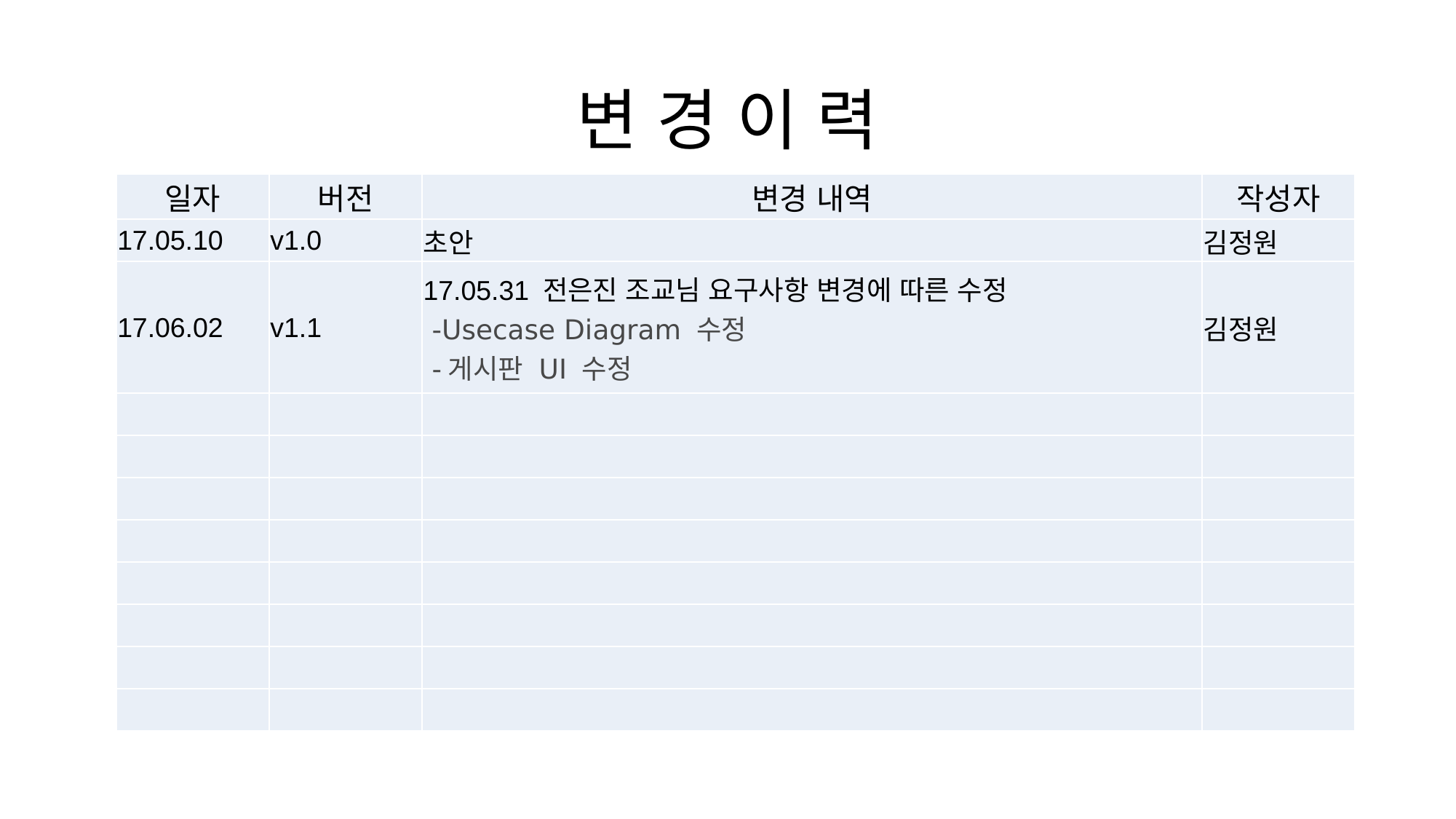

# 변 경 이 력
| 일자 | 버전 | 변경 내역 | 작성자 |
| --- | --- | --- | --- |
| 17.05.10 | v1.0 | 초안 | 김정원 |
| 17.06.02 | v1.1 | 17.05.31 전은진 조교님 요구사항 변경에 따른 수정 -Usecase Diagram 수정 -게시판 UI 수정 | 김정원 |
|  |  |  |  |
|  |  |  |  |
|  |  |  |  |
|  |  |  |  |
|  |  |  |  |
|  |  |  |  |
|  |  |  |  |
|  |  |  |  |